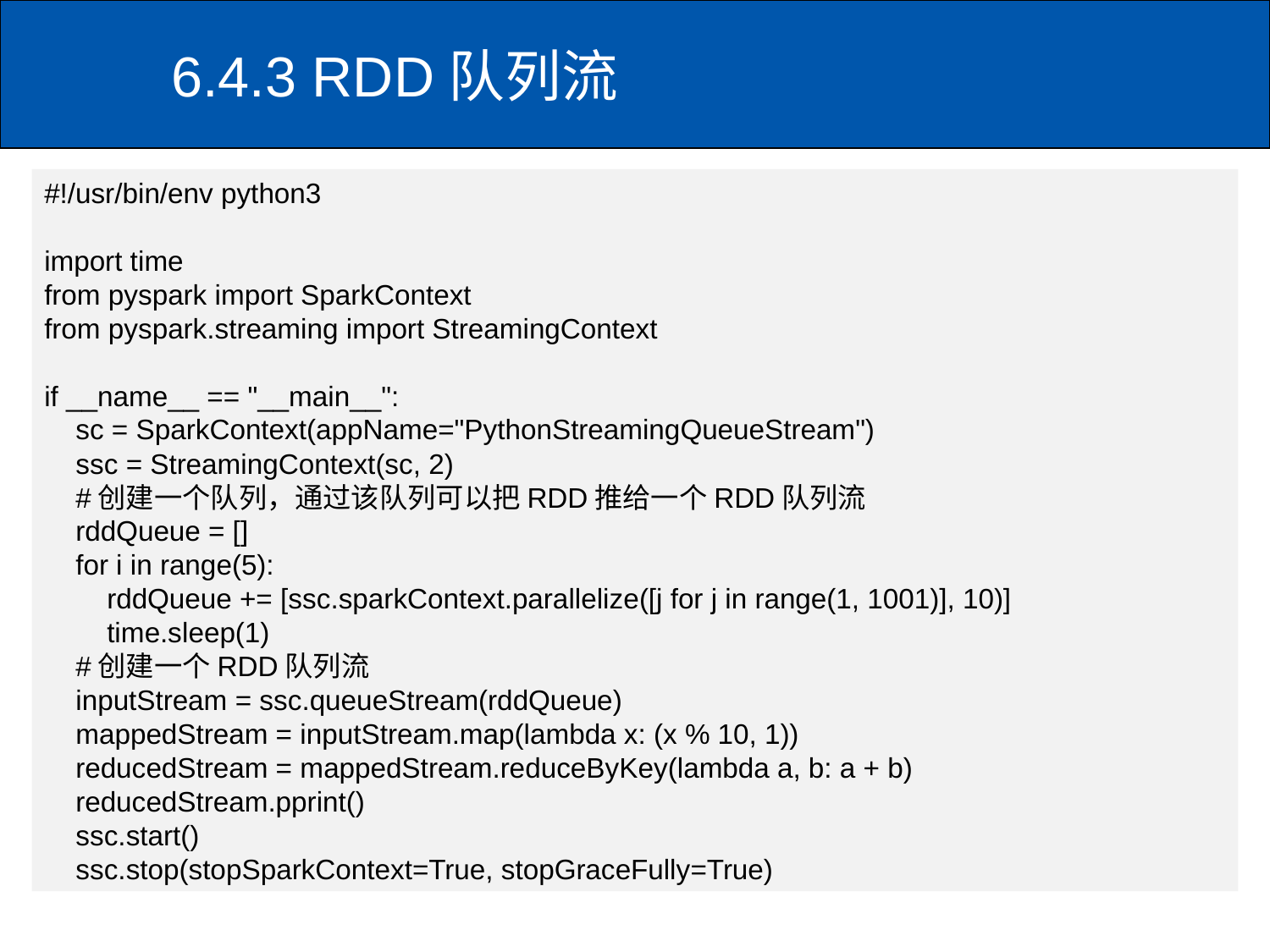

# 6.4.3 RDD队列流
#!/usr/bin/env python3

import time
from pyspark import SparkContext
from pyspark.streaming import StreamingContext

if __name__ == "__main__":
    sc = SparkContext(appName="PythonStreamingQueueStream")
    ssc = StreamingContext(sc, 2)
    #创建一个队列，通过该队列可以把RDD推给一个RDD队列流
    rddQueue = []
    for i in range(5):
        rddQueue += [ssc.sparkContext.parallelize([j for j in range(1, 1001)], 10)]
        time.sleep(1)
    #创建一个RDD队列流
    inputStream = ssc.queueStream(rddQueue)
    mappedStream = inputStream.map(lambda x: (x % 10, 1))
    reducedStream = mappedStream.reduceByKey(lambda a, b: a + b)
    reducedStream.pprint()
    ssc.start()
    ssc.stop(stopSparkContext=True, stopGraceFully=True)